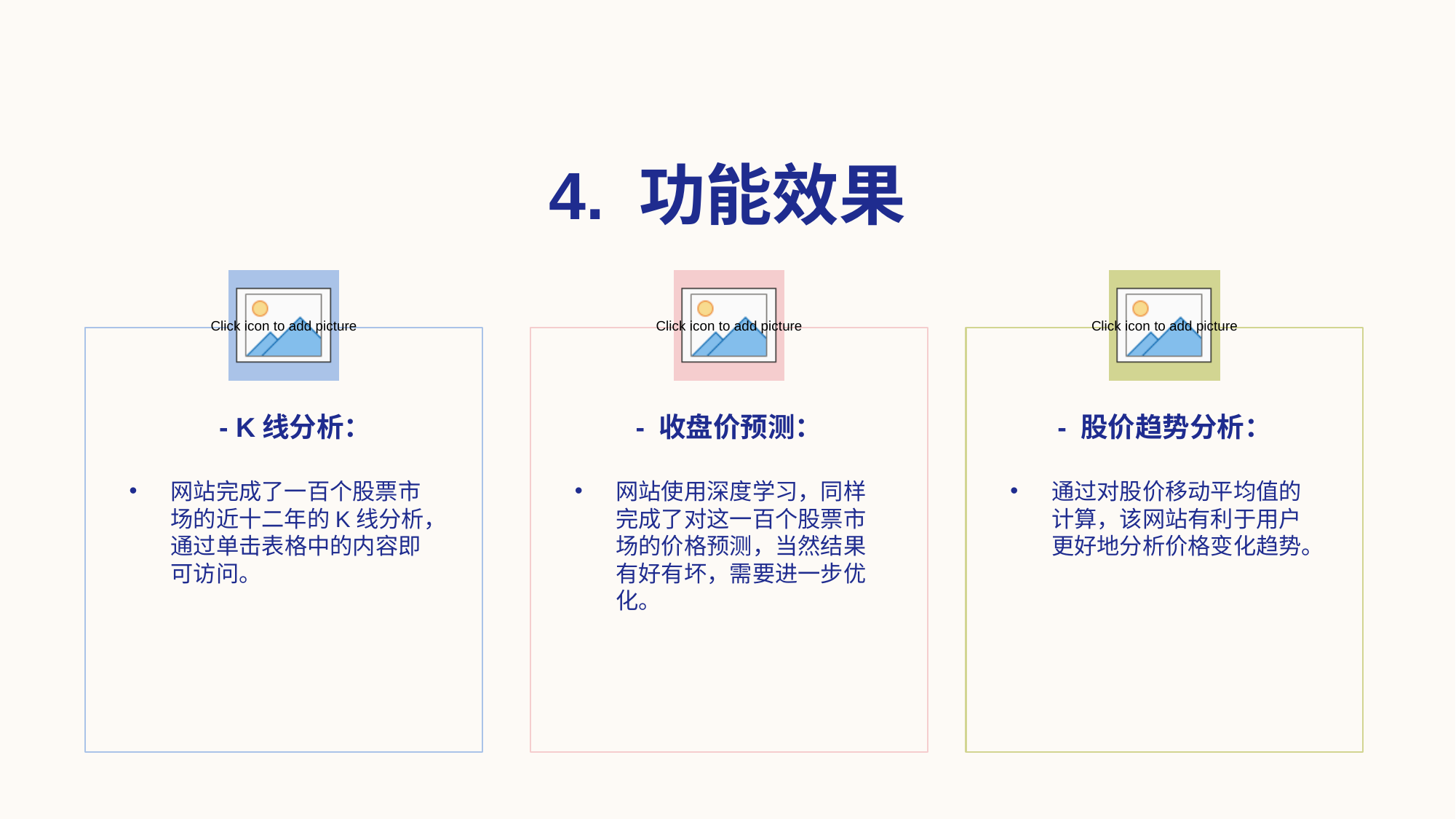

# 4. 功能效果

   - K线分析：
- 收盘价预测：
- 股价趋势分析：
网站完成了一百个股票市场的近十二年的K线分析，通过单击表格中的内容即可访问。
网站使用深度学习，同样完成了对这一百个股票市场的价格预测，当然结果有好有坏，需要进一步优化。
通过对股价移动平均值的计算，该网站有利于用户更好地分析价格变化趋势。